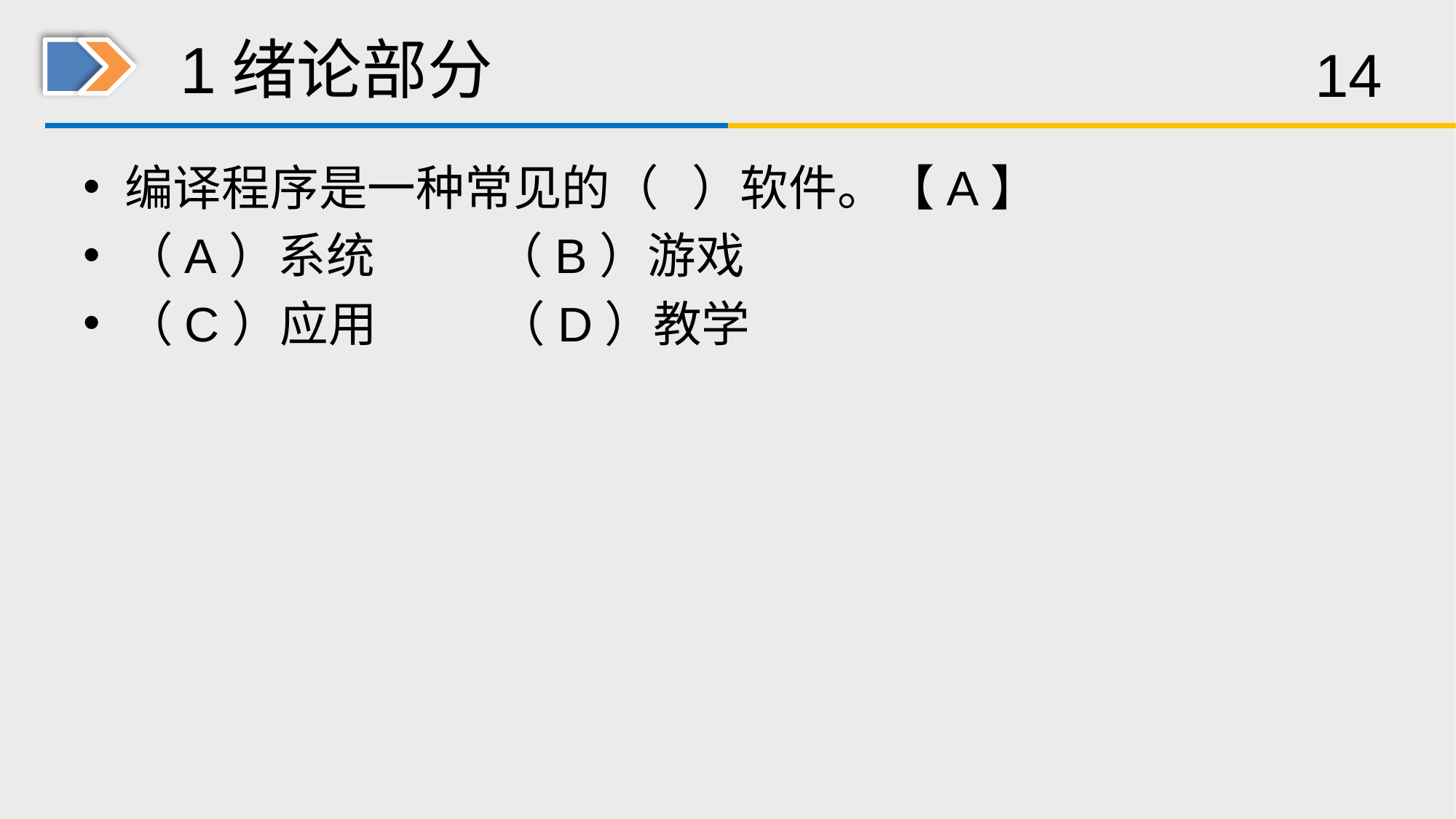

# 1绪论部分
14
编译程序是一种常见的（   ）软件。【A】
（A）系统           （B）游戏
（C）应用           （D）教学